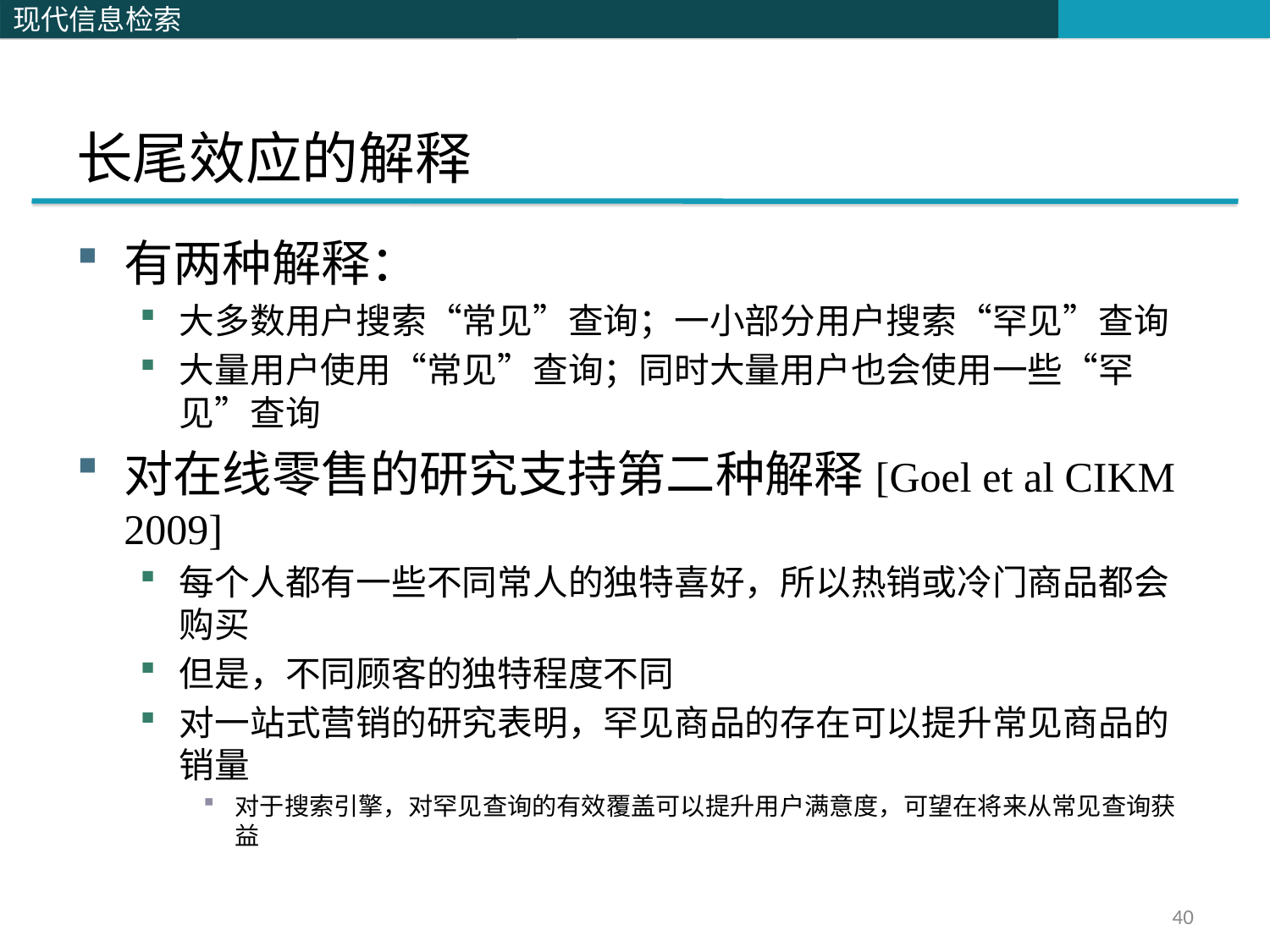

# 长尾效应的解释
有两种解释：
大多数用户搜索“常见”查询；一小部分用户搜索“罕见”查询
大量用户使用“常见”查询；同时大量用户也会使用一些“罕见”查询
对在线零售的研究支持第二种解释[Goel et al CIKM 2009]
每个人都有一些不同常人的独特喜好，所以热销或冷门商品都会购买
但是，不同顾客的独特程度不同
对一站式营销的研究表明，罕见商品的存在可以提升常见商品的销量
对于搜索引擎，对罕见查询的有效覆盖可以提升用户满意度，可望在将来从常见查询获益
40